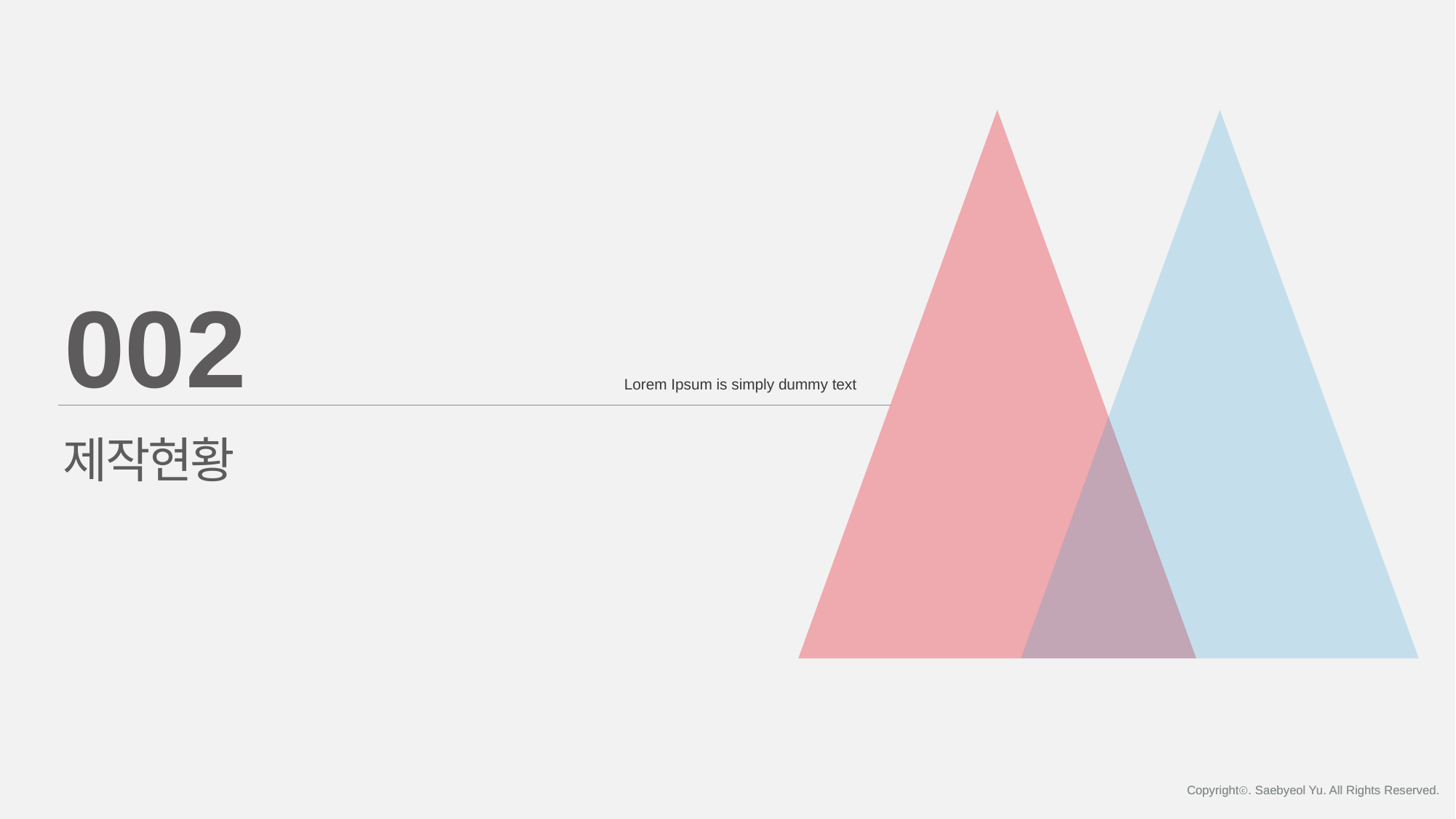

002
Lorem Ipsum is simply dummy text

제작현황
Copyrightⓒ. Saebyeol Yu. All Rights Reserved.